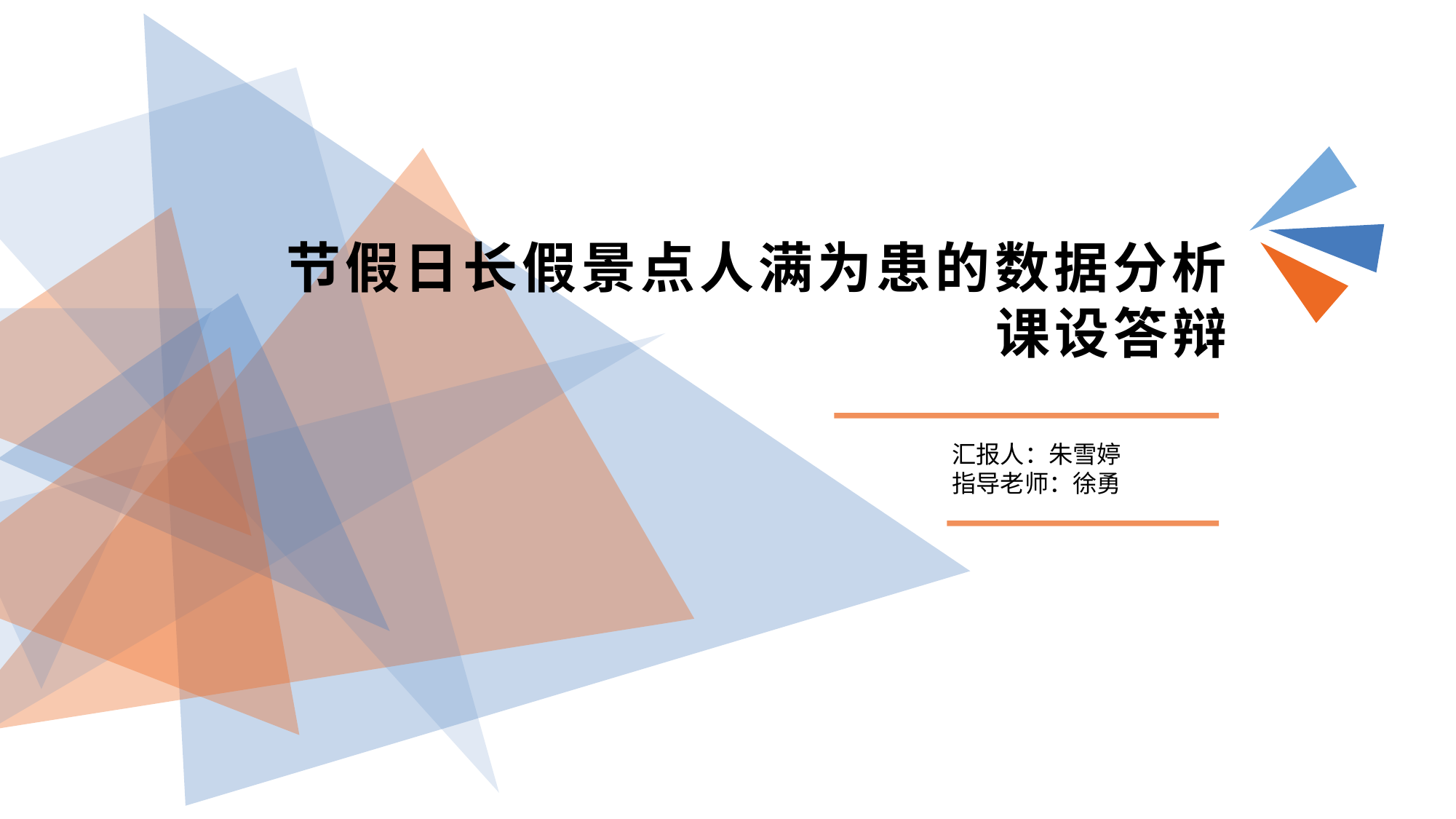

节假日长假景点人满为患的数据分析
课设答辩

汇报人：朱雪婷
指导老师：徐勇